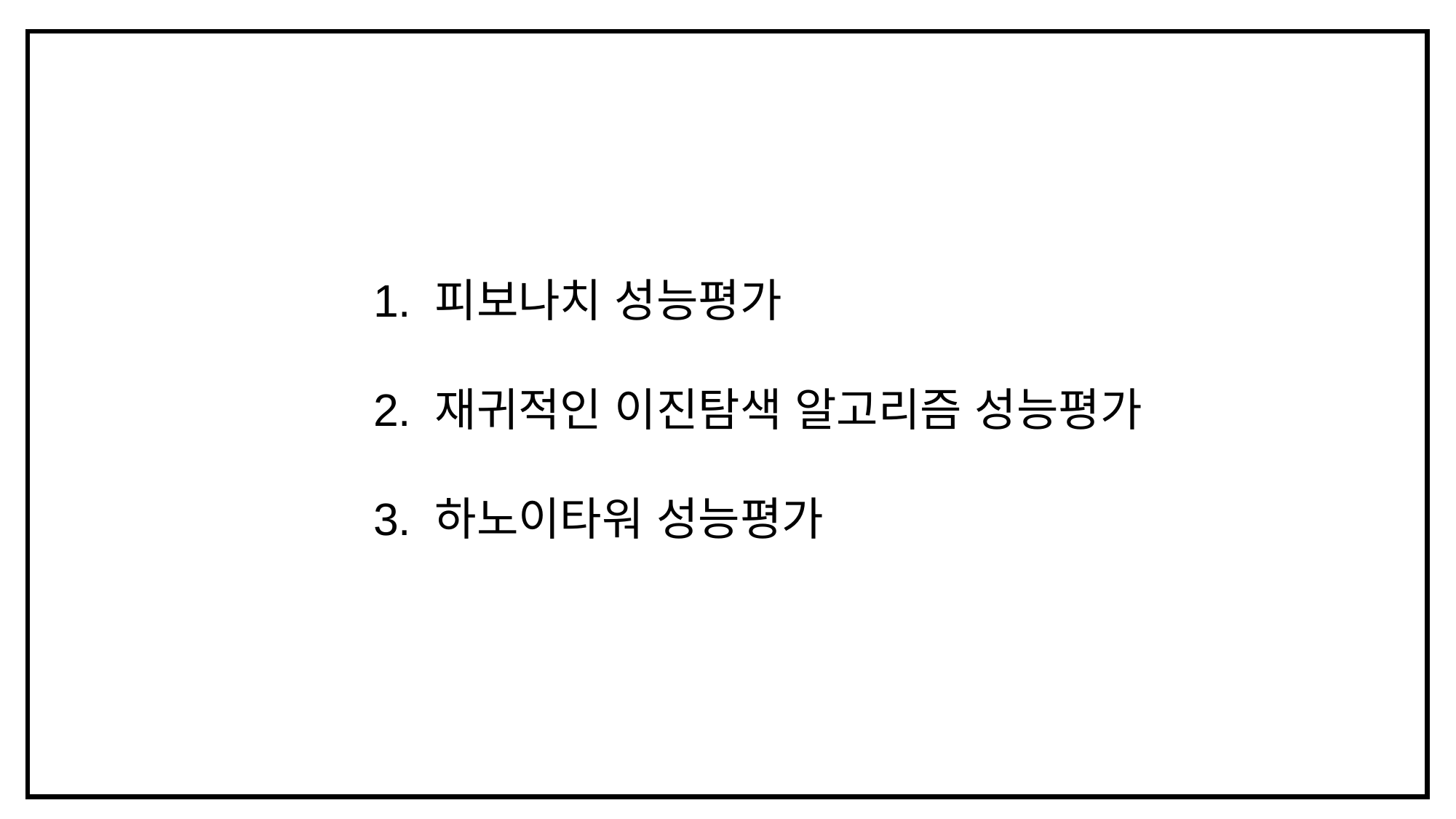

1. 피보나치 성능평가

2. 재귀적인 이진탐색 알고리즘 성능평가

3. 하노이타워 성능평가